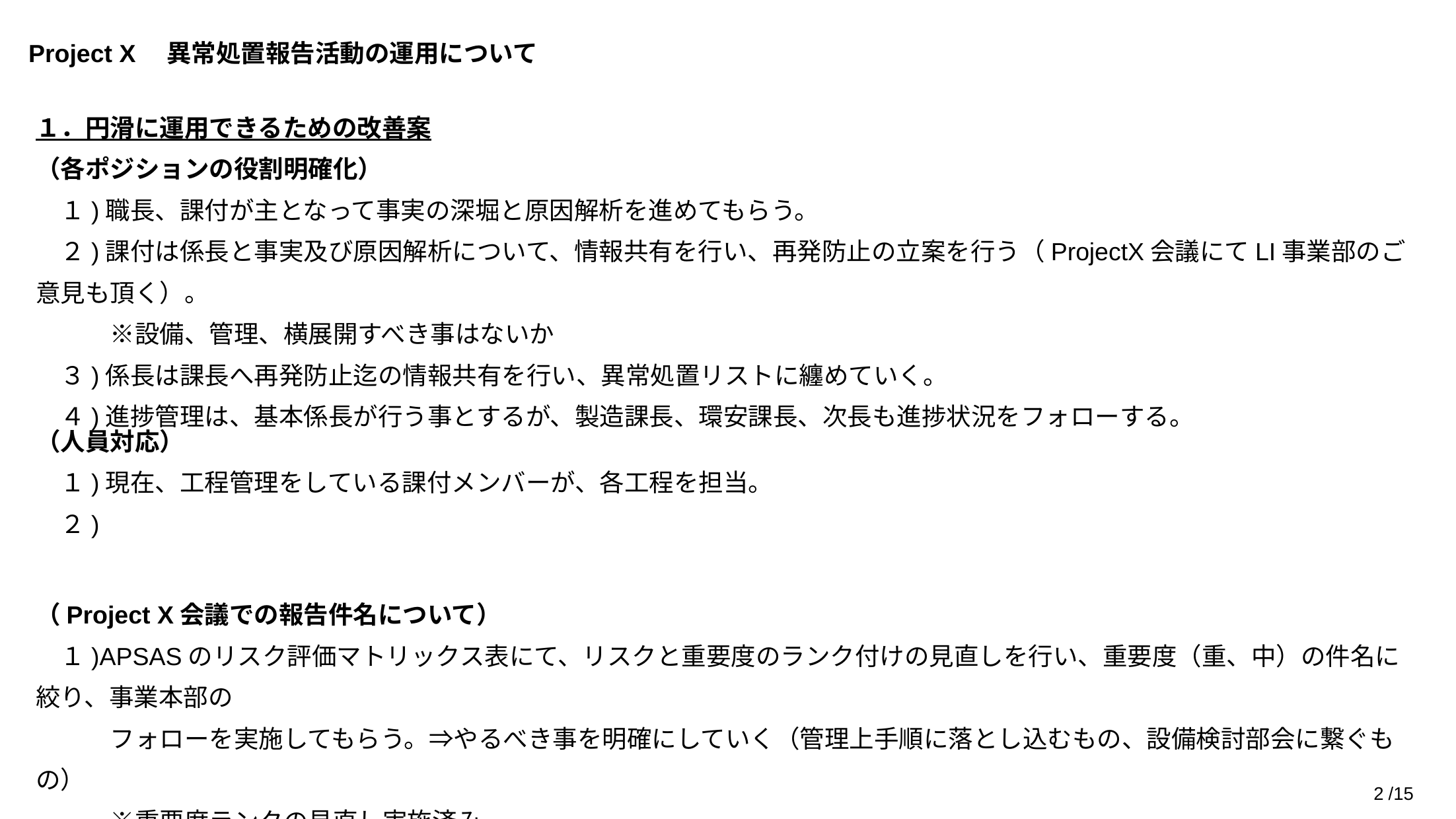

Project X　異常処置報告活動の運用について
１．円滑に運用できるための改善案
（各ポジションの役割明確化）
　１)職長、課付が主となって事実の深堀と原因解析を進めてもらう。
　２)課付は係長と事実及び原因解析について、情報共有を行い、再発防止の立案を行う（ProjectX会議にてLI事業部のご意見も頂く）。
　　　※設備、管理、横展開すべき事はないか
　３)係長は課長へ再発防止迄の情報共有を行い、異常処置リストに纏めていく。
　４)進捗管理は、基本係長が行う事とするが、製造課長、環安課長、次長も進捗状況をフォローする。
（人員対応）
　１)現在、工程管理をしている課付メンバーが、各工程を担当。
　２)
（Project X会議での報告件名について）
　１)APSASのリスク評価マトリックス表にて、リスクと重要度のランク付けの見直しを行い、重要度（重、中）の件名に絞り、事業本部の
　　　フォローを実施してもらう。⇒やるべき事を明確にしていく（管理上手順に落とし込むもの、設備検討部会に繋ぐもの）
　　　※重要度ランクの見直し実施済み
2
/15